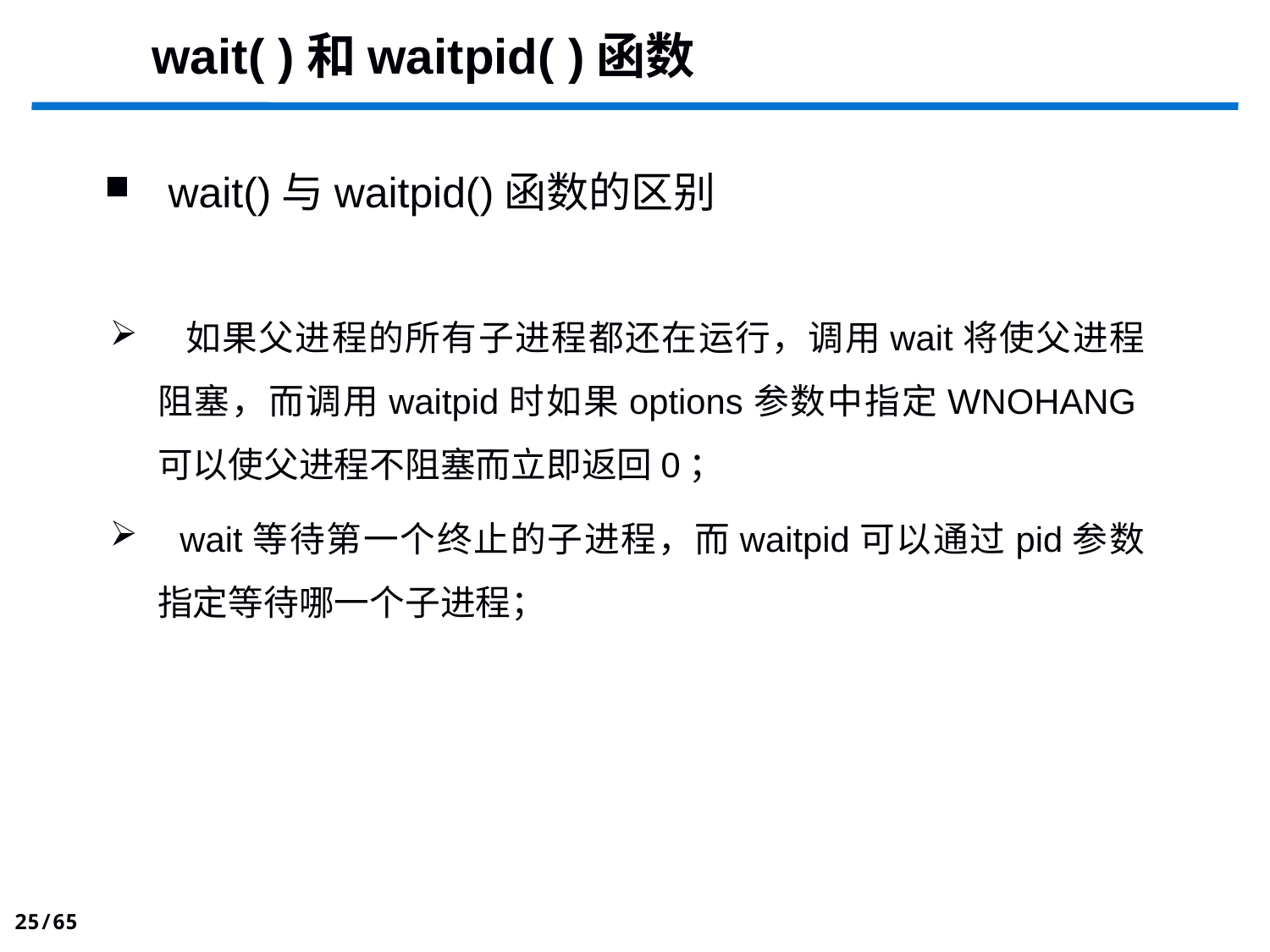

wait( )和waitpid( )函数
wait()与waitpid()函数的区别
  如果父进程的所有子进程都还在运行，调用wait将使父进程阻塞，而调用waitpid时如果options参数中指定WNOHANG可以使父进程不阻塞而立即返回0；
  wait等待第一个终止的子进程，而waitpid可以通过pid参数指定等待哪一个子进程；